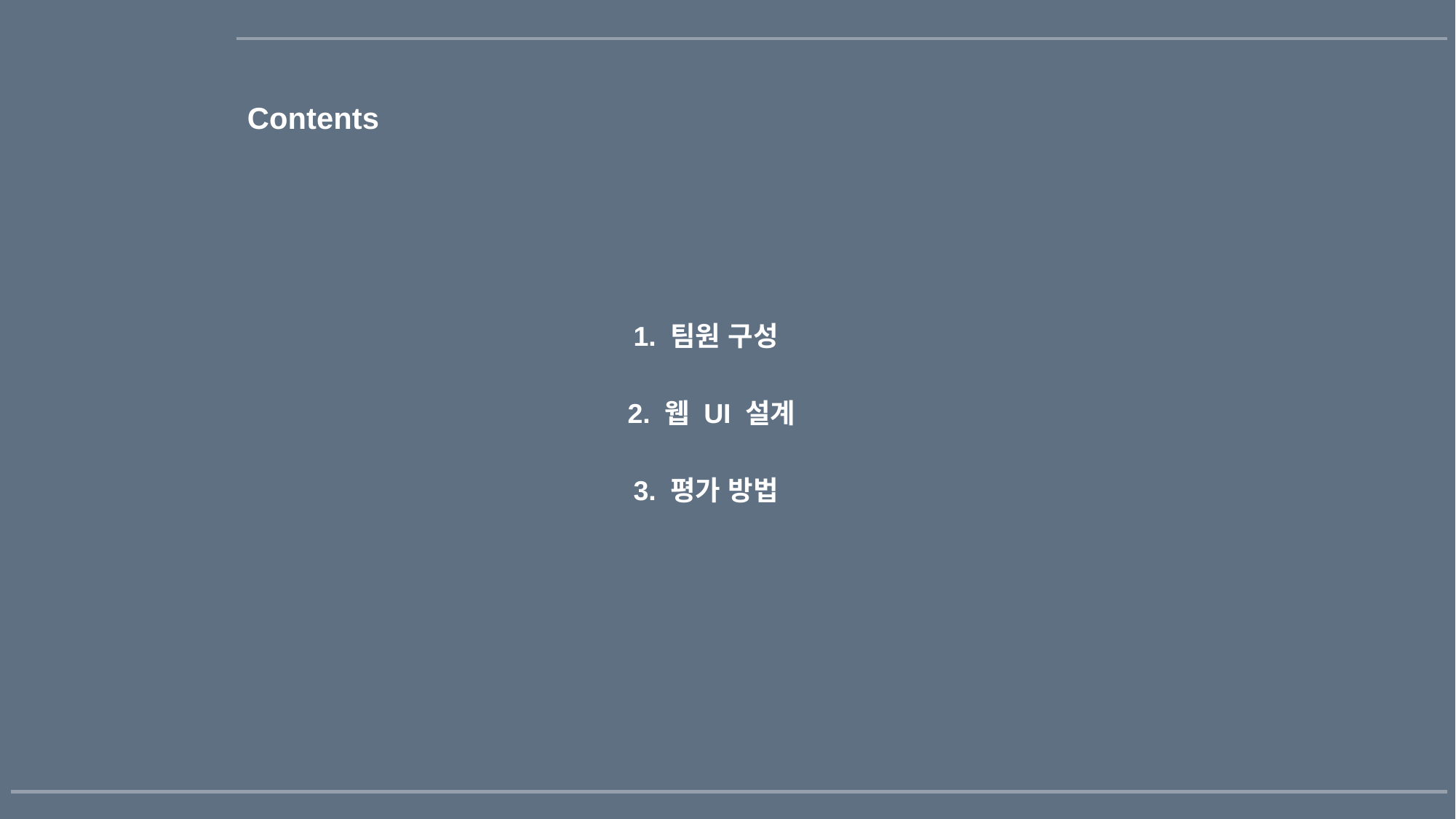

# Contents
1. 팀원 구성
2. 웹 UI 설계
3. 평가 방법